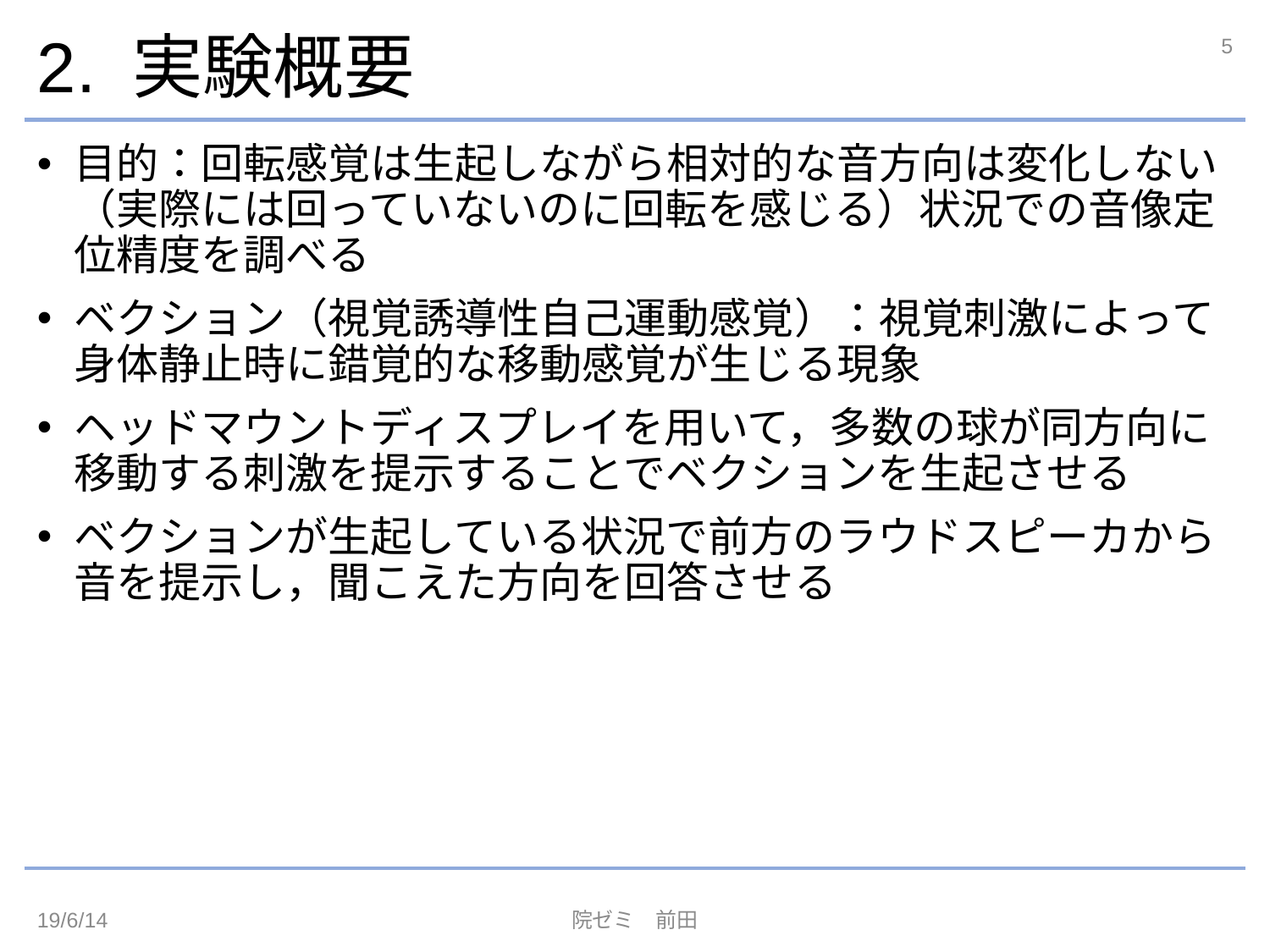

# 2. 実験概要
5
目的：回転感覚は生起しながら相対的な音方向は変化しない（実際には回っていないのに回転を感じる）状況での音像定位精度を調べる
ベクション（視覚誘導性自己運動感覚）：視覚刺激によって身体静止時に錯覚的な移動感覚が生じる現象
ヘッドマウントディスプレイを用いて，多数の球が同方向に移動する刺激を提示することでベクションを生起させる
ベクションが生起している状況で前方のラウドスピーカから音を提示し，聞こえた方向を回答させる
院ゼミ　前田
19/6/14